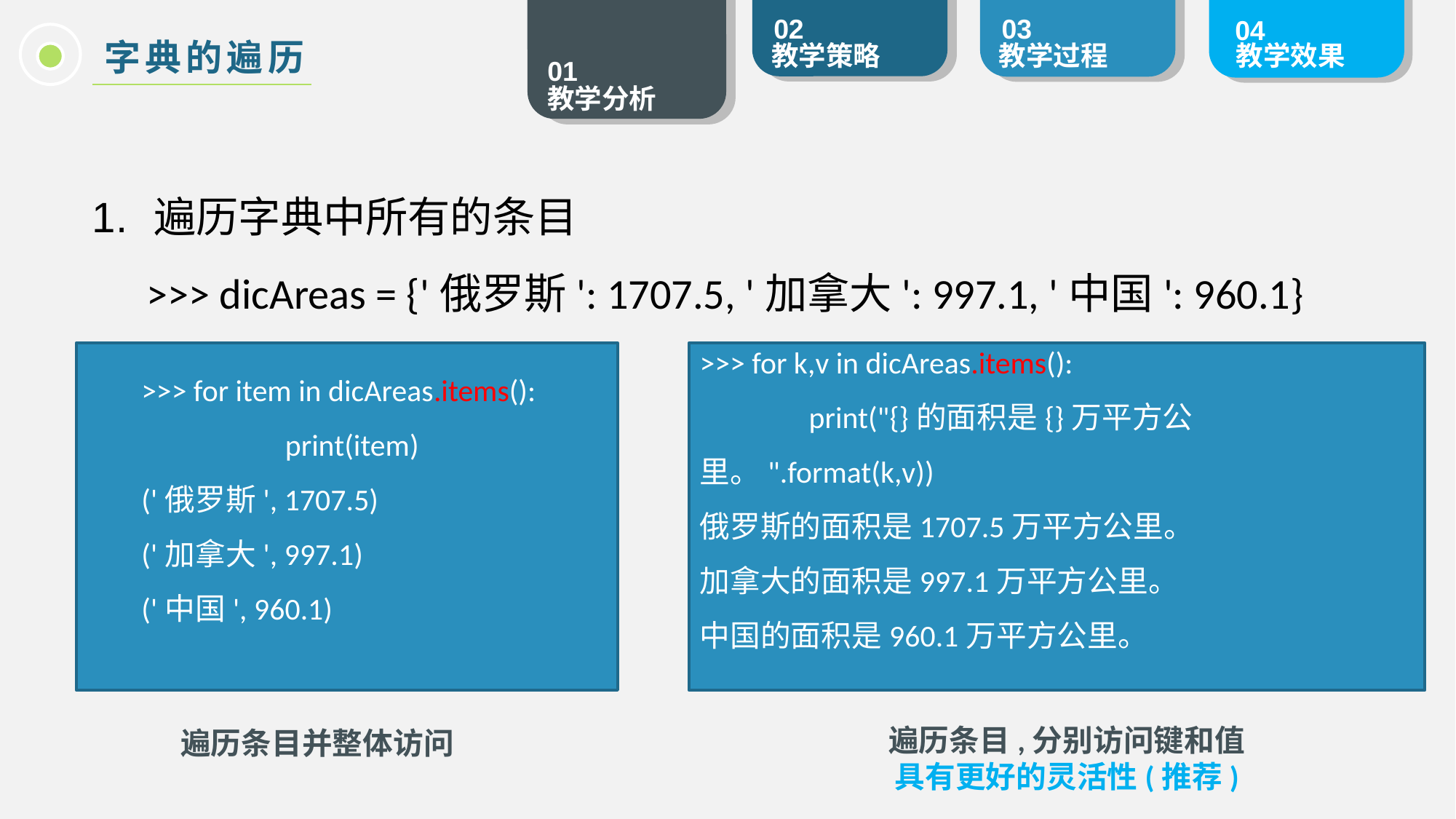

字典的遍历
遍历字典中所有的条目
>>> dicAreas = {'俄罗斯': 1707.5, '加拿大': 997.1, '中国': 960.1}

>>> for item in dicAreas.items():
	     print(item)
('俄罗斯', 1707.5)
('加拿大', 997.1)
('中国', 960.1)

>>> for k,v in dicAreas.items():
	print("{}的面积是{}万平方公里。".format(k,v))
俄罗斯的面积是1707.5万平方公里。
加拿大的面积是997.1万平方公里。
中国的面积是960.1万平方公里。

遍历条目,分别访问键和值
具有更好的灵活性(推荐)
遍历条目并整体访问